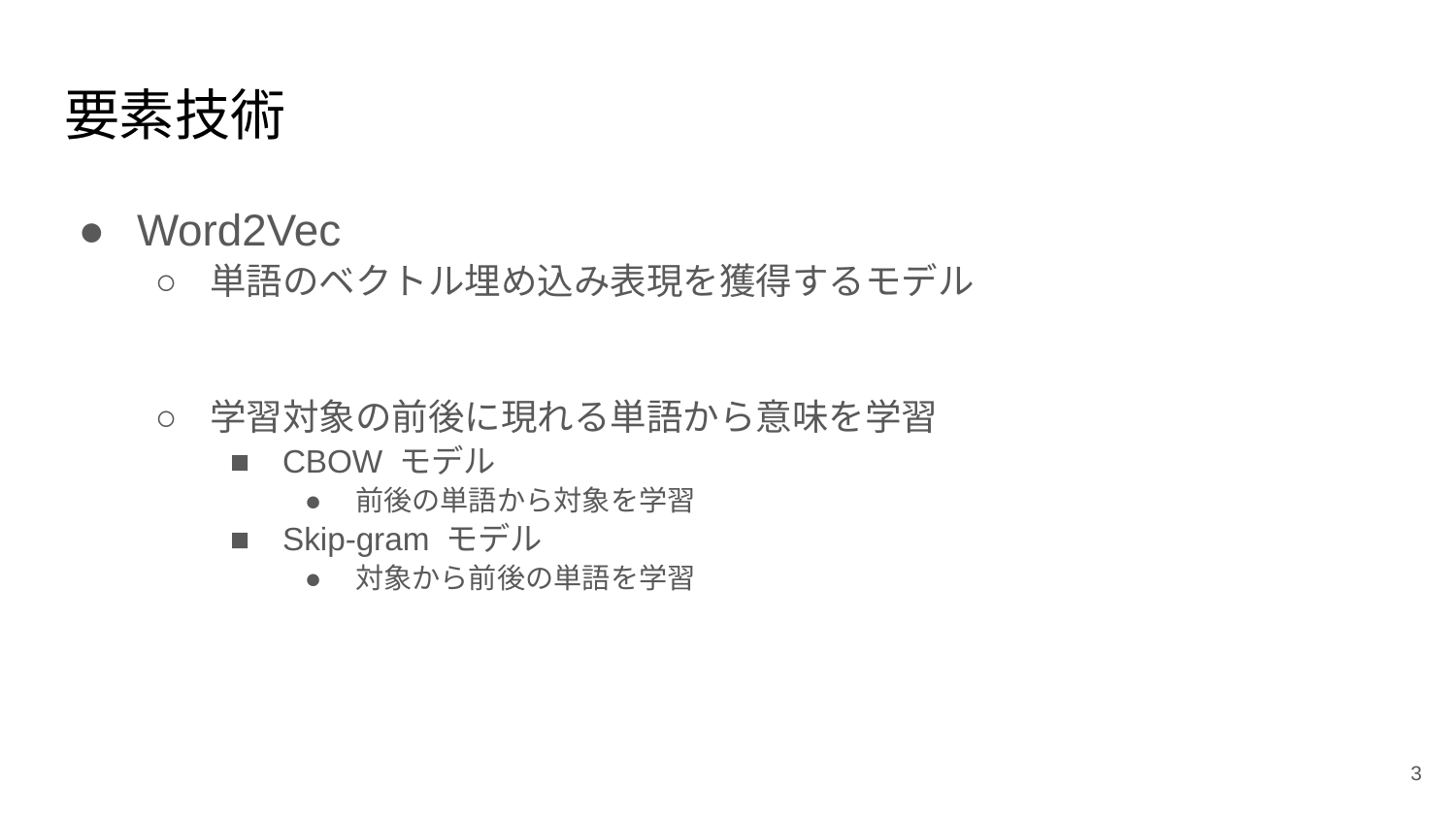

# 要素技術
Word2Vec
単語のベクトル埋め込み表現を獲得するモデル

学習対象の前後に現れる単語から意味を学習
CBOW モデル
前後の単語から対象を学習
Skip-gram モデル
対象から前後の単語を学習
3